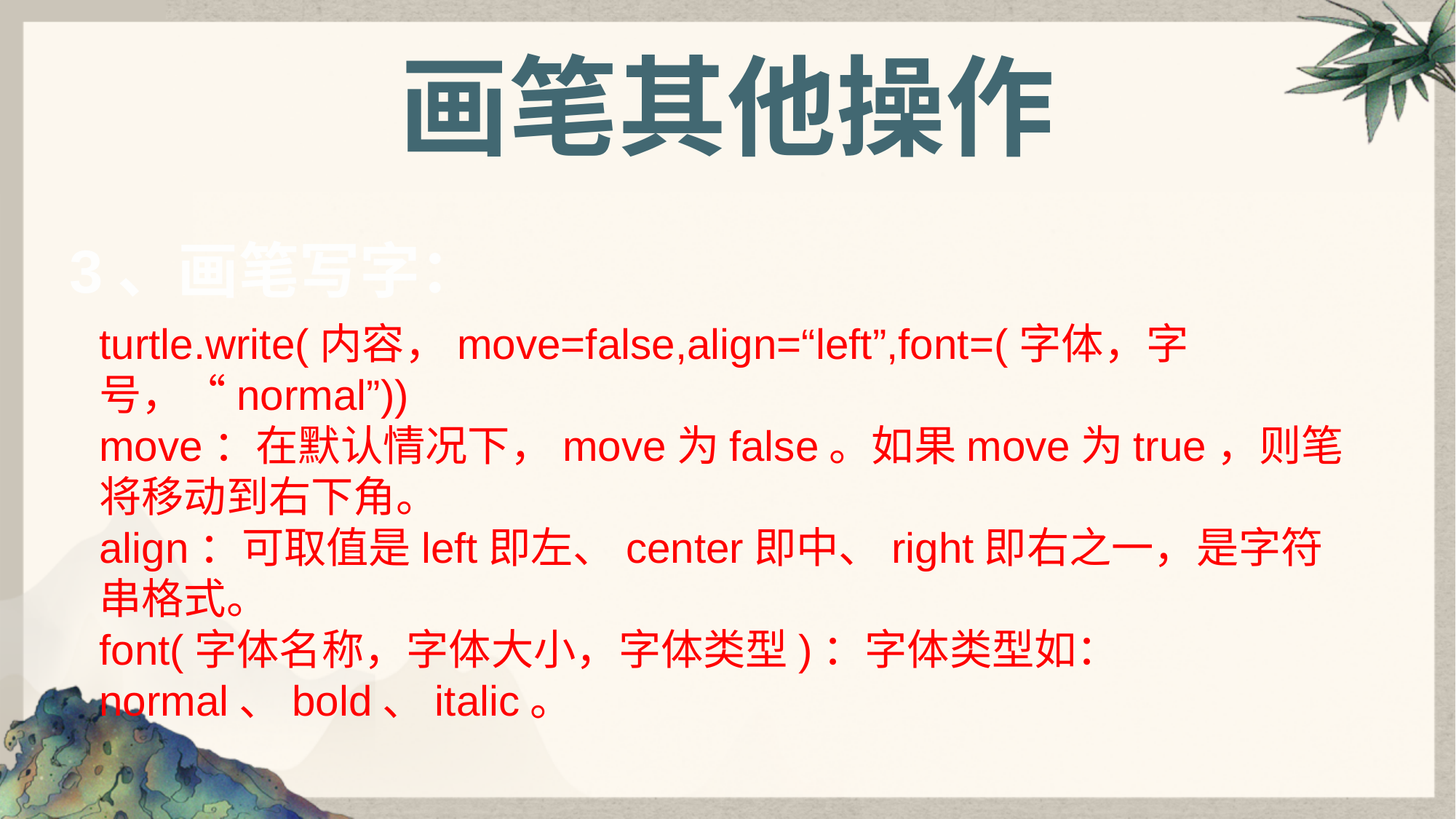

画笔其他操作
3、画笔写字：
turtle.write(内容，move=false,align=“left”,font=(字体，字号，“normal”))
move：在默认情况下，move为false。如果move为true，则笔将移动到右下角。
align：可取值是left即左、center即中、right即右之一，是字符串格式。
font(字体名称，字体大小，字体类型)：字体类型如：normal、bold、italic。